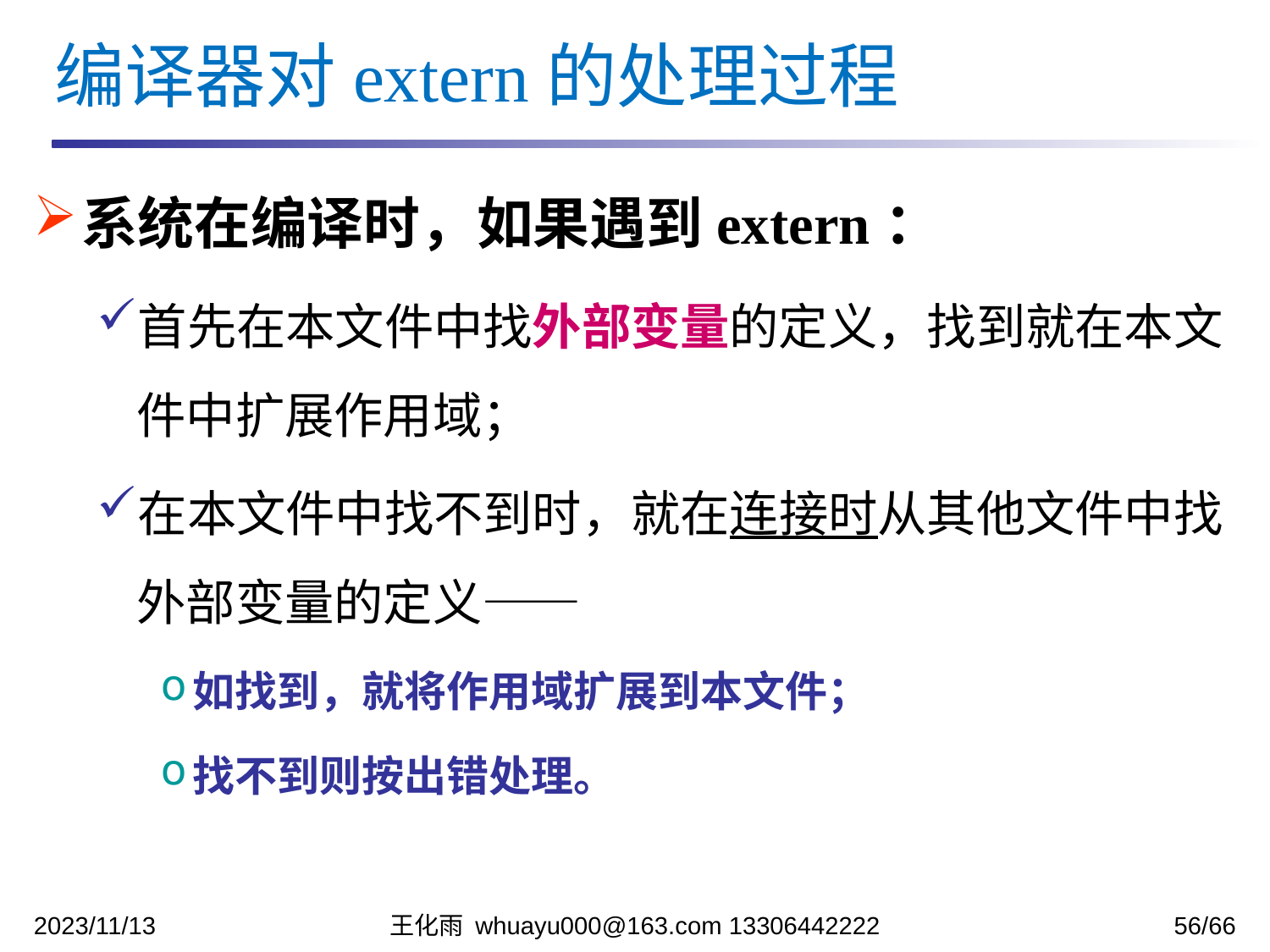

编译器对extern的处理过程
系统在编译时，如果遇到extern：
首先在本文件中找外部变量的定义，找到就在本文件中扩展作用域；
在本文件中找不到时，就在连接时从其他文件中找外部变量的定义——
如找到，就将作用域扩展到本文件；
找不到则按出错处理。
2023/11/13
王化雨 whuayu000@163.com 13306442222
56/66